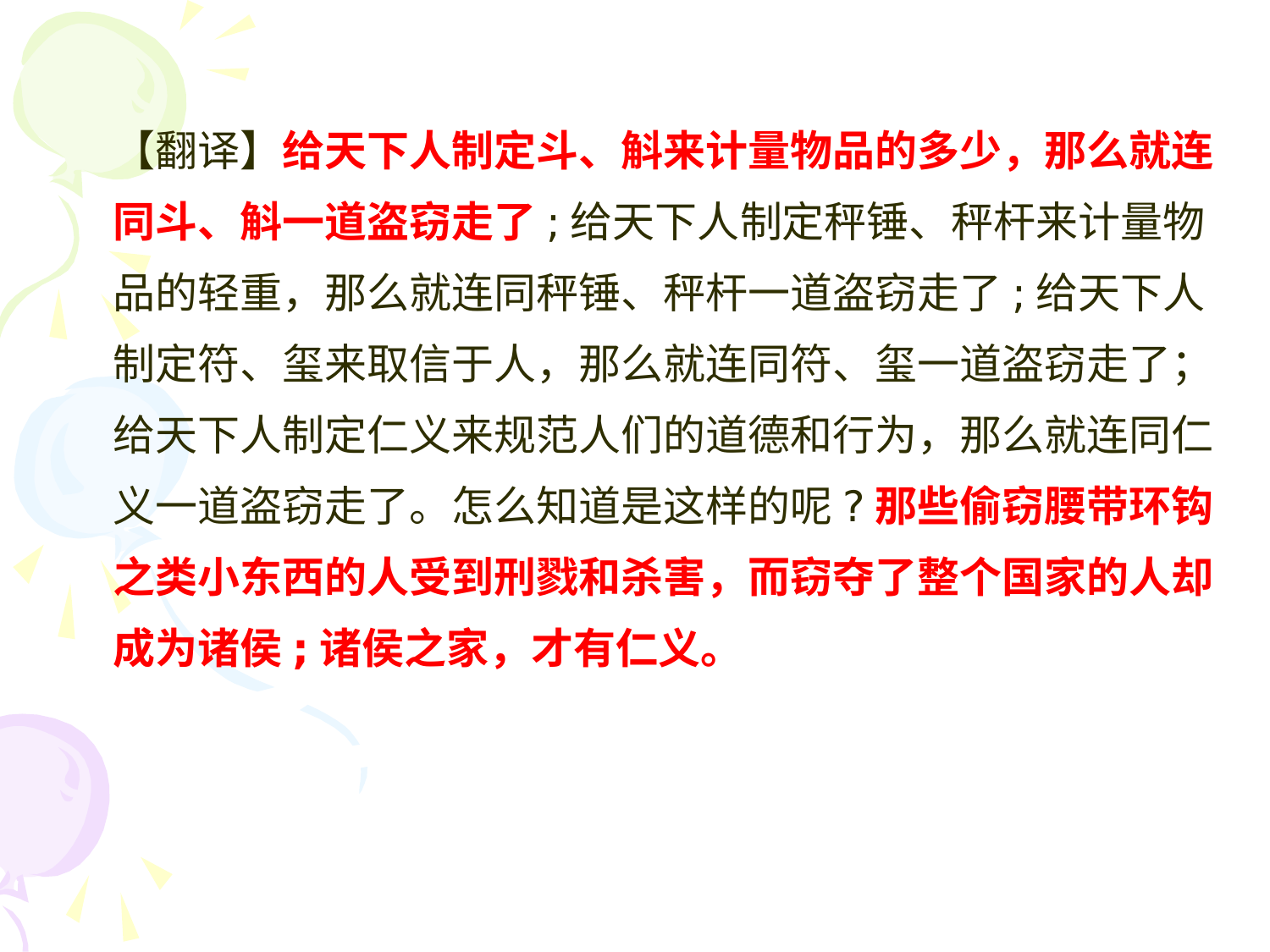

【翻译】给天下人制定斗、斛来计量物品的多少，那么就连同斗、斛一道盗窃走了;给天下人制定秤锤、秤杆来计量物品的轻重，那么就连同秤锤、秤杆一道盗窃走了;给天下人制定符、玺来取信于人，那么就连同符、玺一道盗窃走了；给天下人制定仁义来规范人们的道德和行为，那么就连同仁义一道盗窃走了。怎么知道是这样的呢?那些偷窃腰带环钩之类小东西的人受到刑戮和杀害，而窃夺了整个国家的人却成为诸侯;诸侯之家，才有仁义。